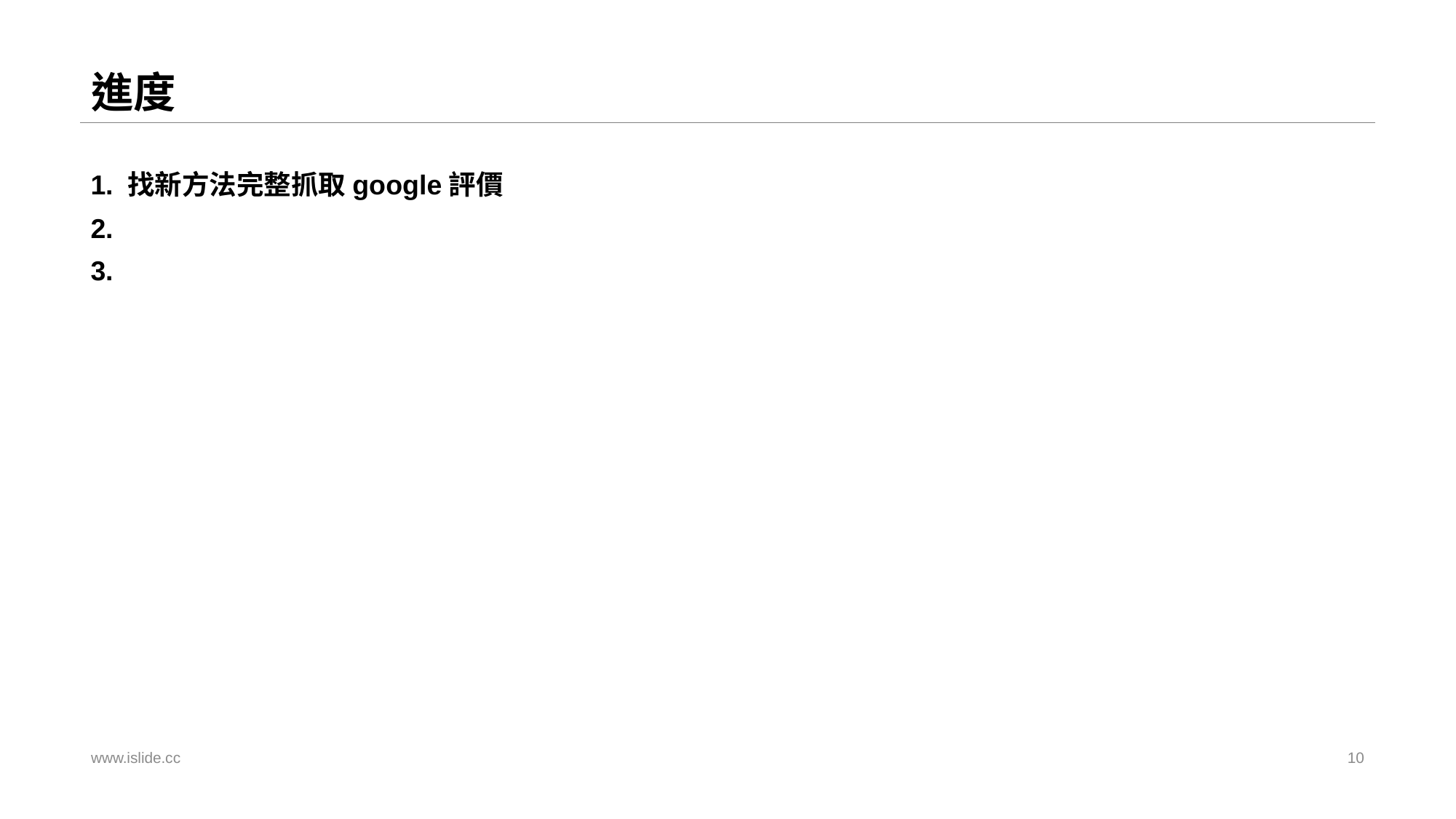

# 進度
1. 找新方法完整抓取google評價
2.
3.
www.islide.cc
10